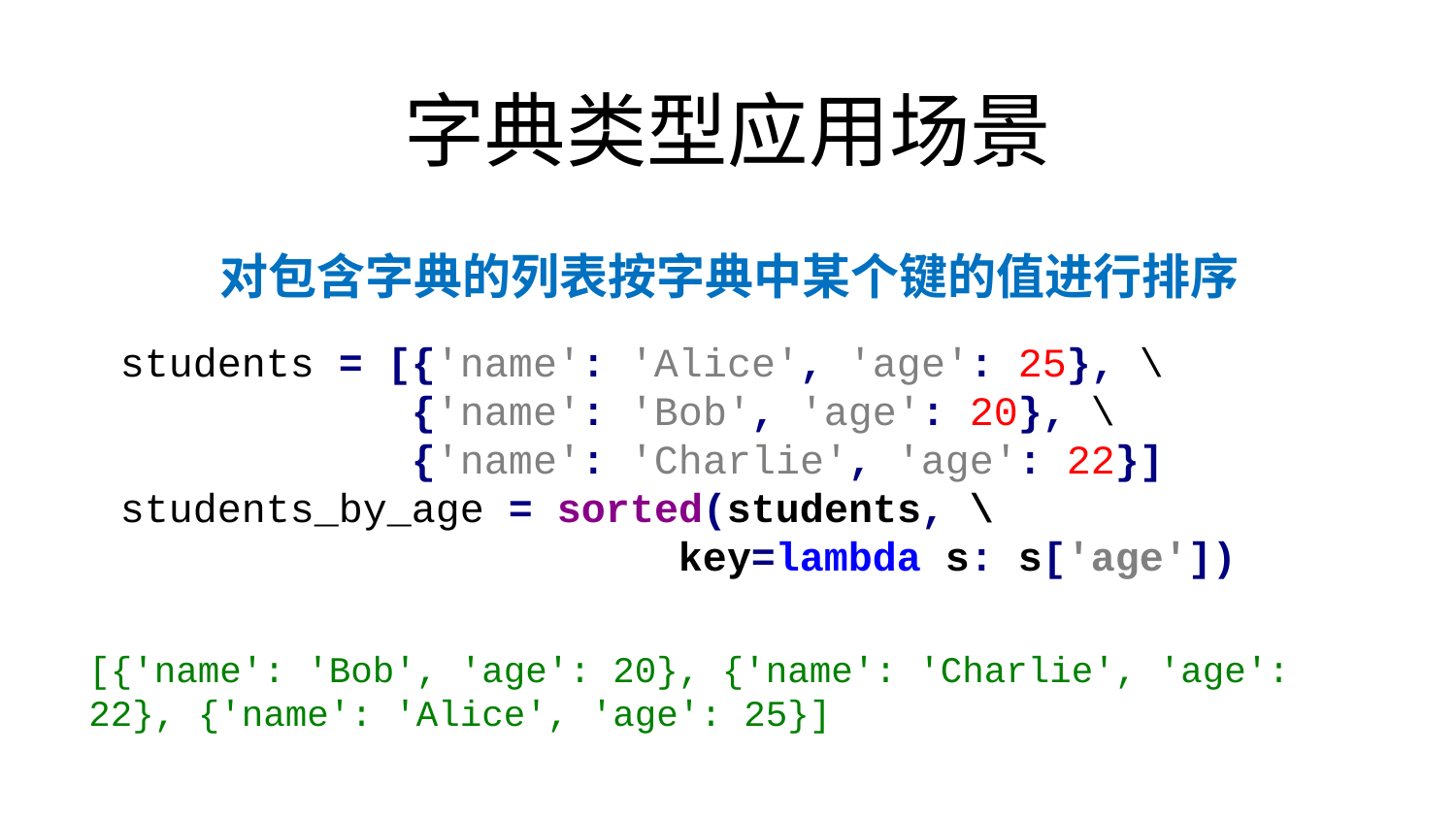

字典类型应用场景
对包含字典的列表按字典中某个键的值进行排序
students = [{'name': 'Alice', 'age': 25}, \
            {'name': 'Bob', 'age': 20}, \
            {'name': 'Charlie', 'age': 22}]
students_by_age = sorted(students, \
                       key=lambda s: s['age'])
[{'name': 'Bob', 'age': 20}, {'name': 'Charlie', 'age': 22}, {'name': 'Alice', 'age': 25}]
23